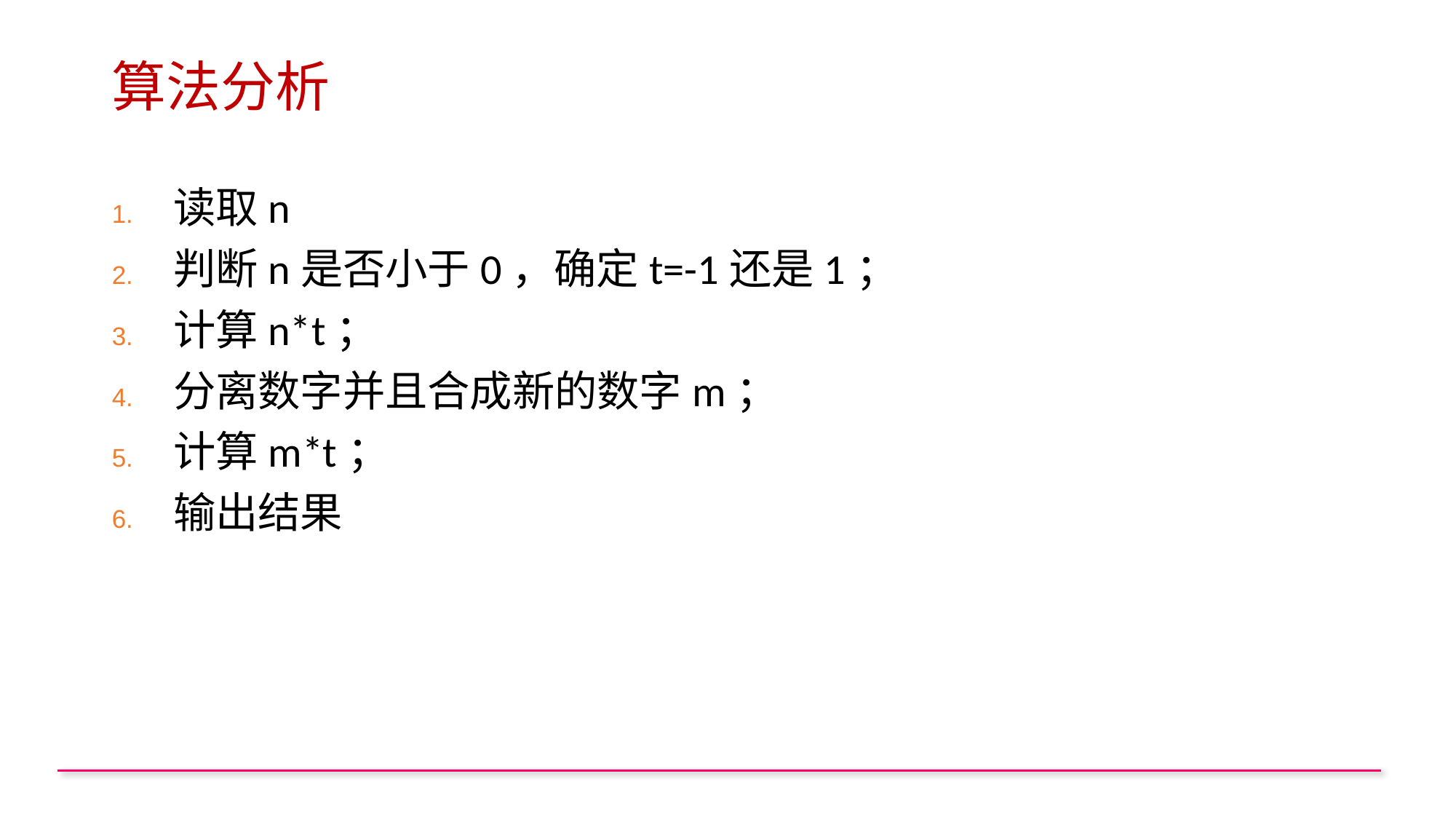

# 算法分析
读取n
判断n是否小于0，确定t=-1还是1；
计算n*t；
分离数字并且合成新的数字m；
计算m*t；
输出结果